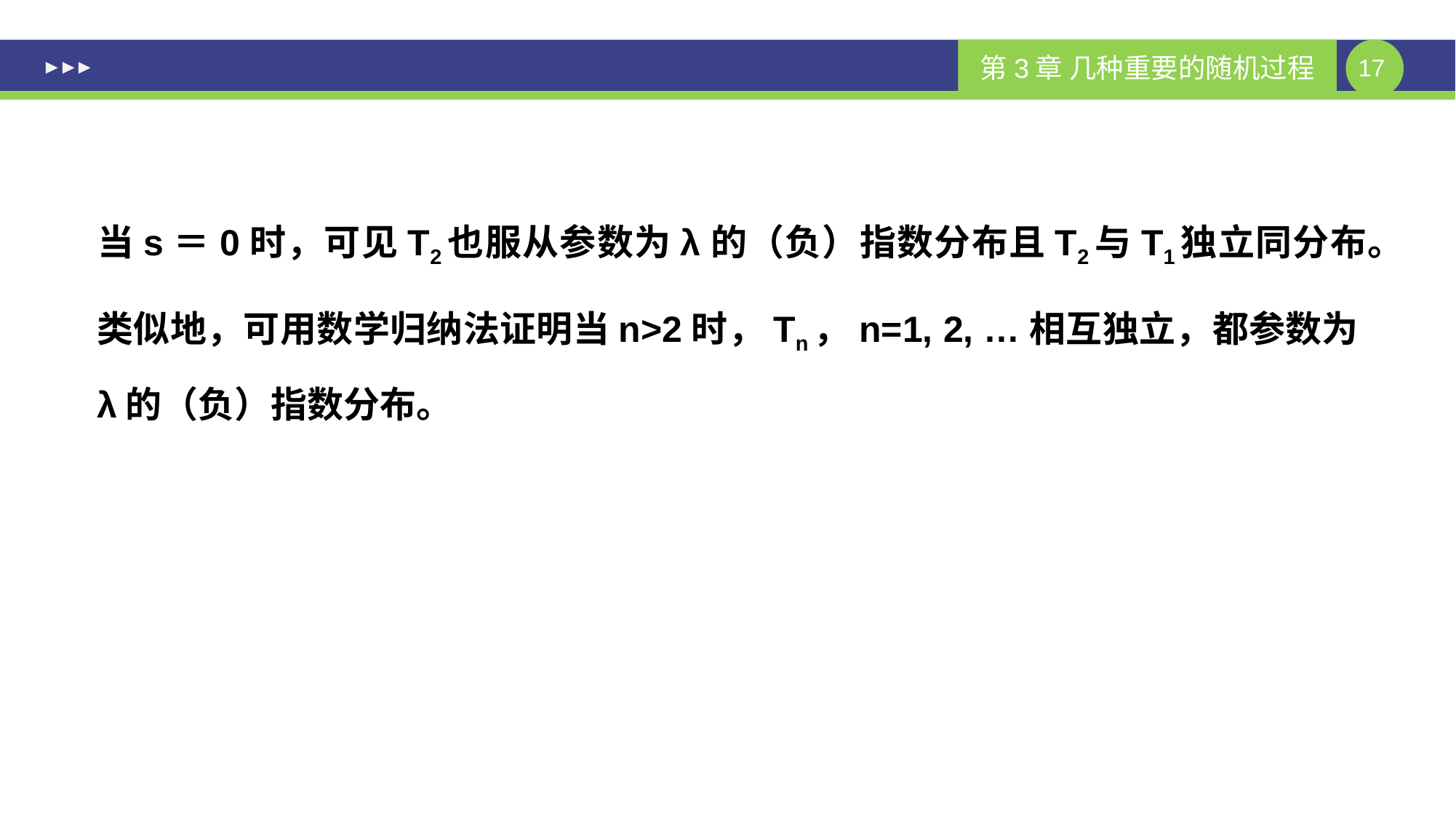

#
	当s＝0时，可见T2也服从参数为λ的（负）指数分布且T2与T1独立同分布。
	类似地，可用数学归纳法证明当n>2时，Tn，n=1, 2, …相互独立，都参数为λ的（负）指数分布。